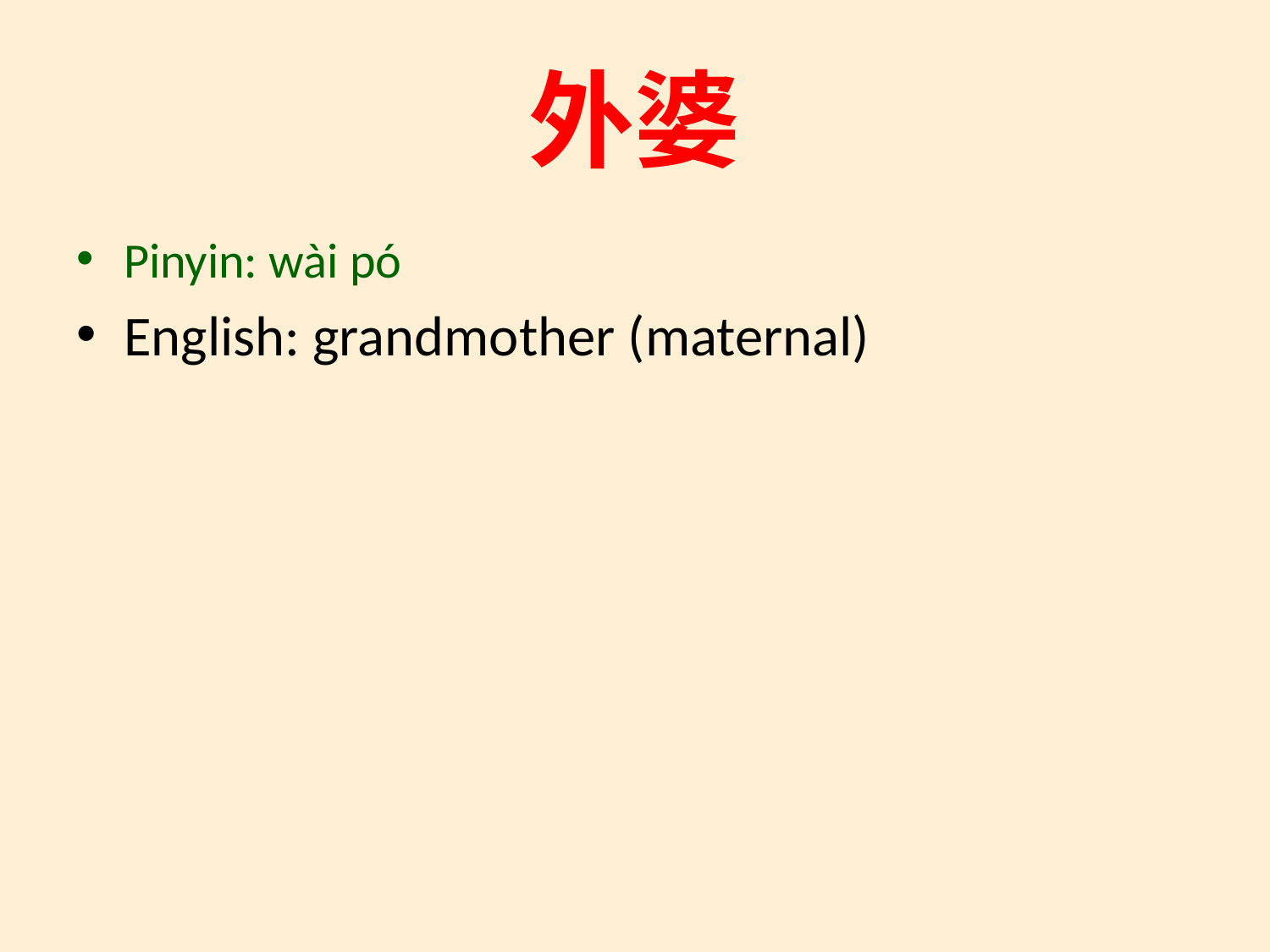

# 外婆
Pinyin: wài pó
English: grandmother (maternal)